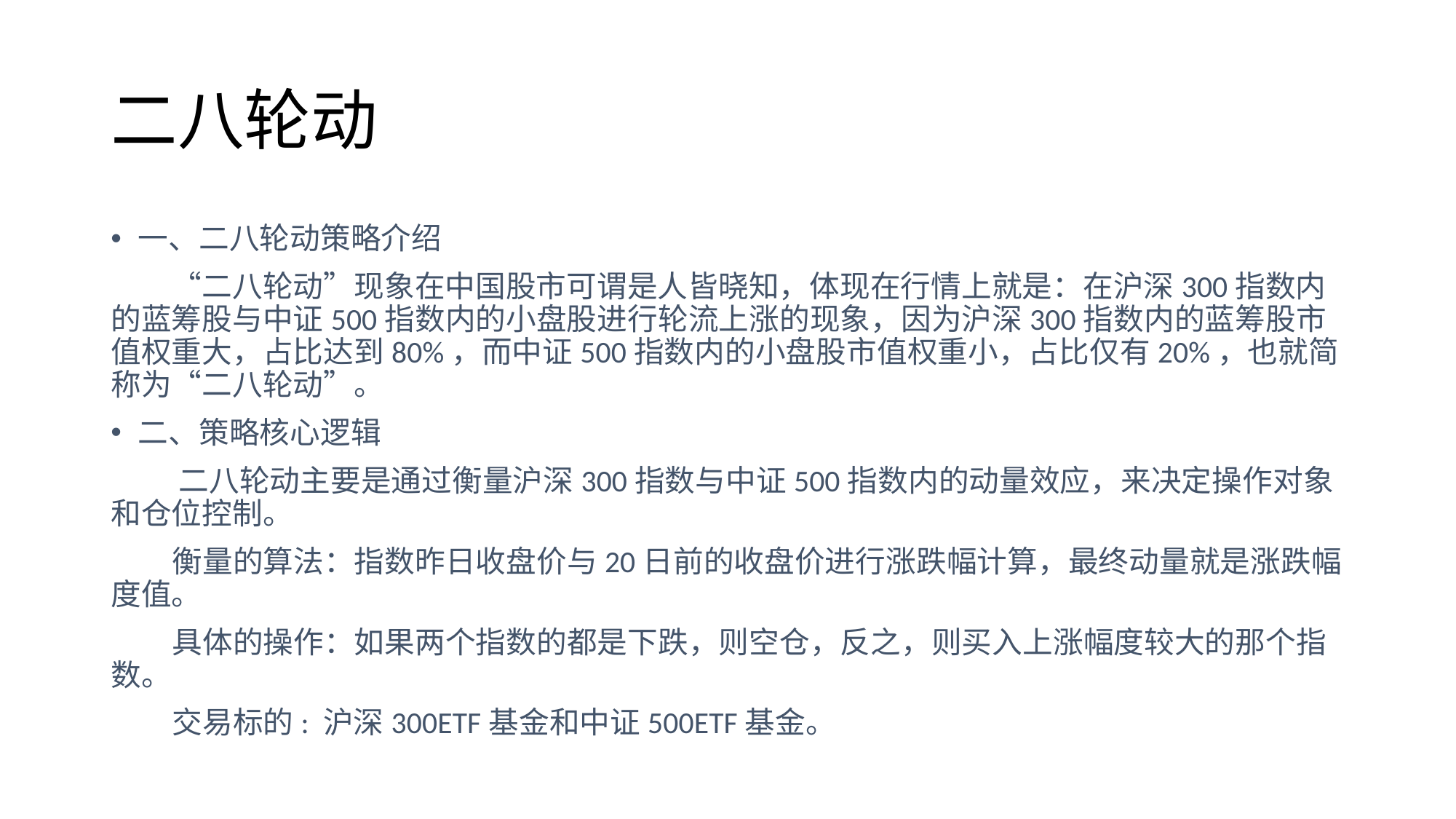

# 二八轮动
一、二八轮动策略介绍
　　“二八轮动”现象在中国股市可谓是人皆晓知，体现在行情上就是：在沪深300指数内的蓝筹股与中证500指数内的小盘股进行轮流上涨的现象，因为沪深300指数内的蓝筹股市值权重大，占比达到80%，而中证500指数内的小盘股市值权重小，占比仅有20%，也就简称为“二八轮动”。
二、策略核心逻辑
         二八轮动主要是通过衡量沪深300指数与中证500指数内的动量效应，来决定操作对象和仓位控制。
        衡量的算法：指数昨日收盘价与20日前的收盘价进行涨跌幅计算，最终动量就是涨跌幅度值。
        具体的操作：如果两个指数的都是下跌，则空仓，反之，则买入上涨幅度较大的那个指数。
        交易标的: 沪深300ETF基金和中证500ETF基金。